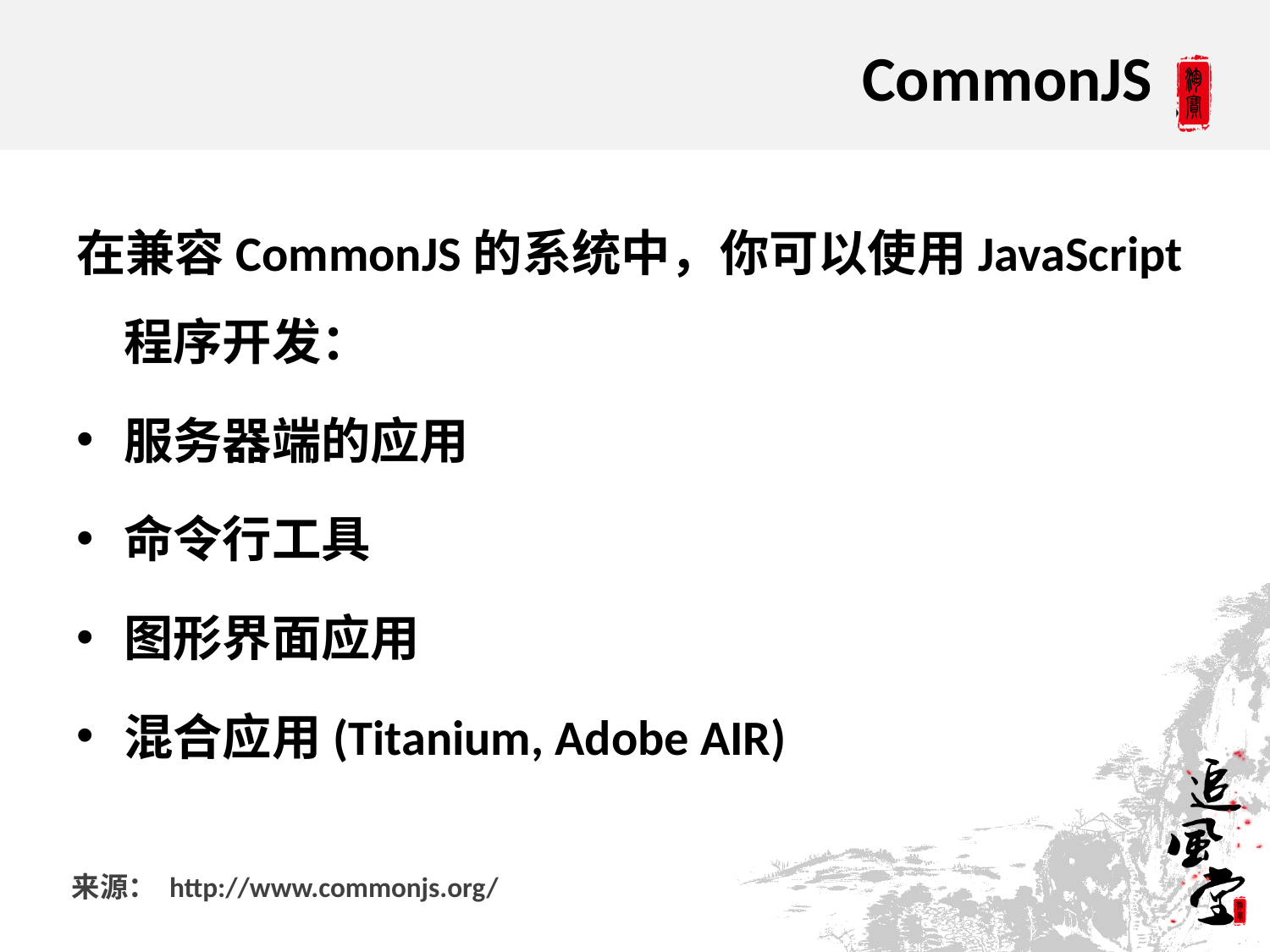

# CommonJS
在兼容CommonJS的系统中，你可以使用JavaScript程序开发：
服务器端的应用
命令行工具
图形界面应用
混合应用(Titanium, Adobe AIR)
来源： http://www.commonjs.org/